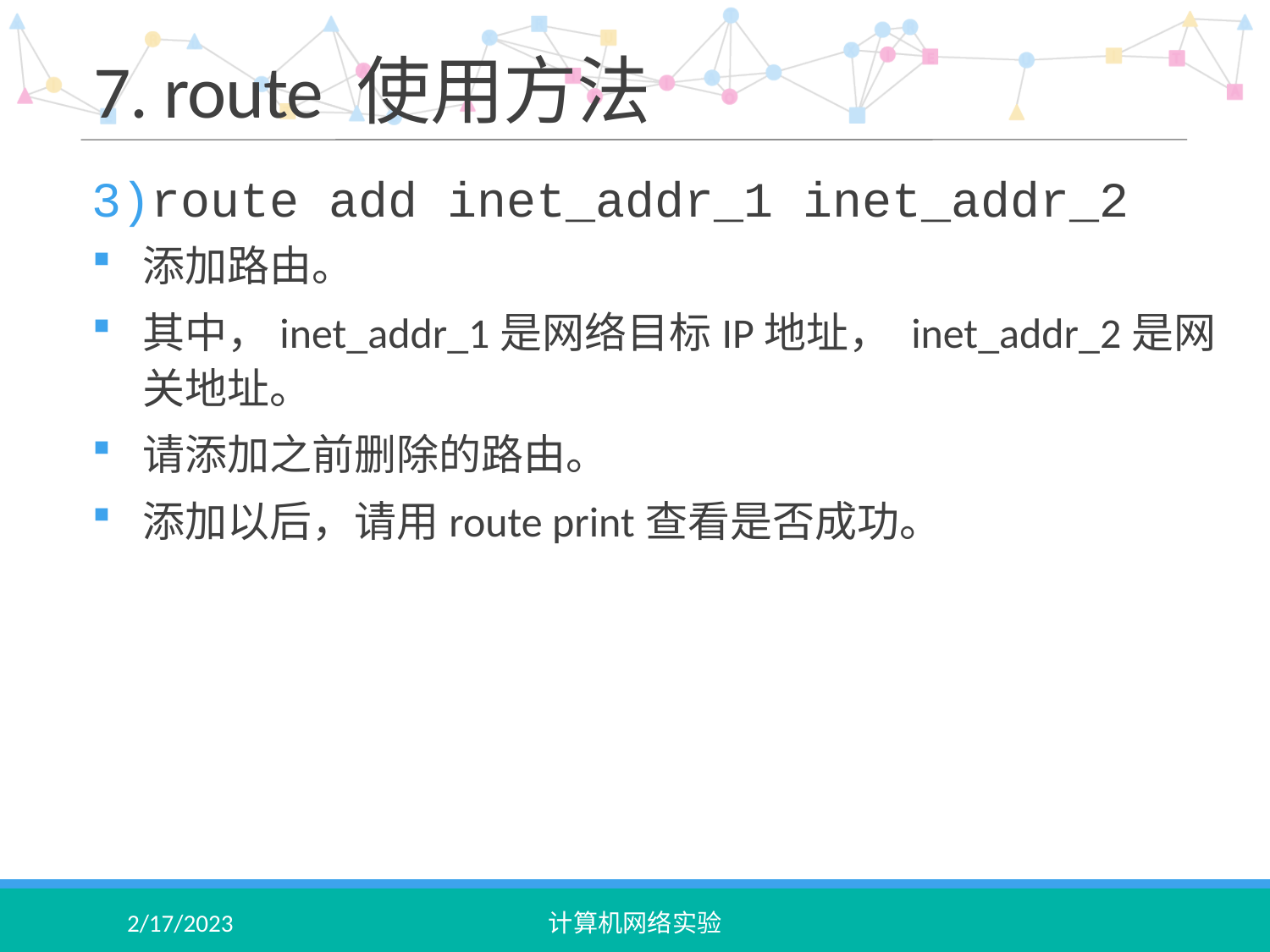

# 7. route 使用方法
route add inet_addr_1 inet_addr_2
添加路由。
其中，inet_addr_1是网络目标IP地址， inet_addr_2是网关地址。
请添加之前删除的路由。
添加以后，请用route print查看是否成功。

2/17/2023
计算机网络实验
35